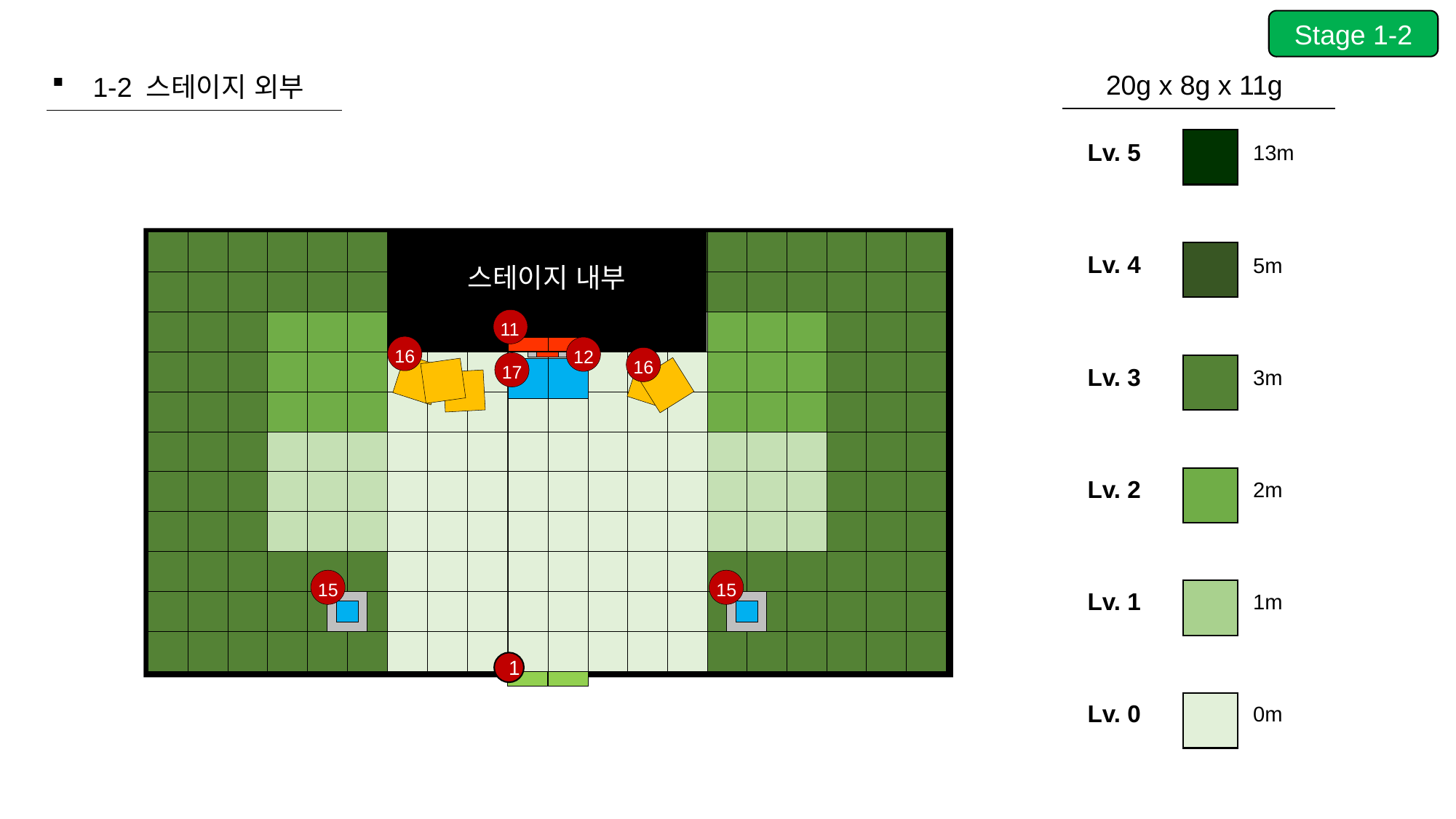

Stage 1-2
20g x 8g x 11g

Lv. 5
13m
Lv. 4
5m
Lv. 3
3m
Lv. 2
2m
Lv. 1
1m
Lv. 0
0m
1-2 스테이지 외부

스테이지 내부

11

16

12

16

17

15

15

1